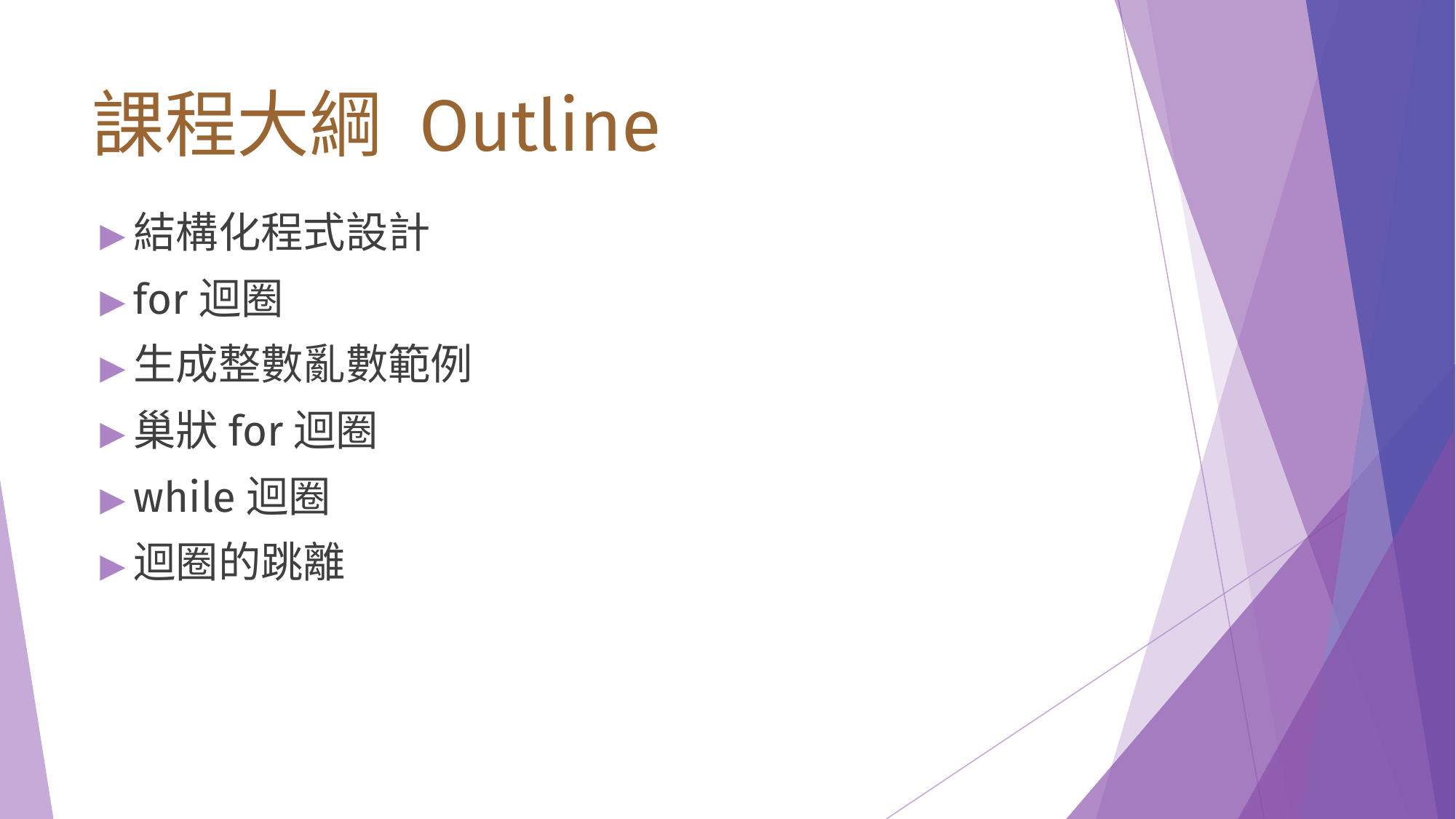

# 課程大綱 Outline
結構化程式設計
for迴圈
生成整數亂數範例
巢狀for迴圈
while迴圈
迴圈的跳離